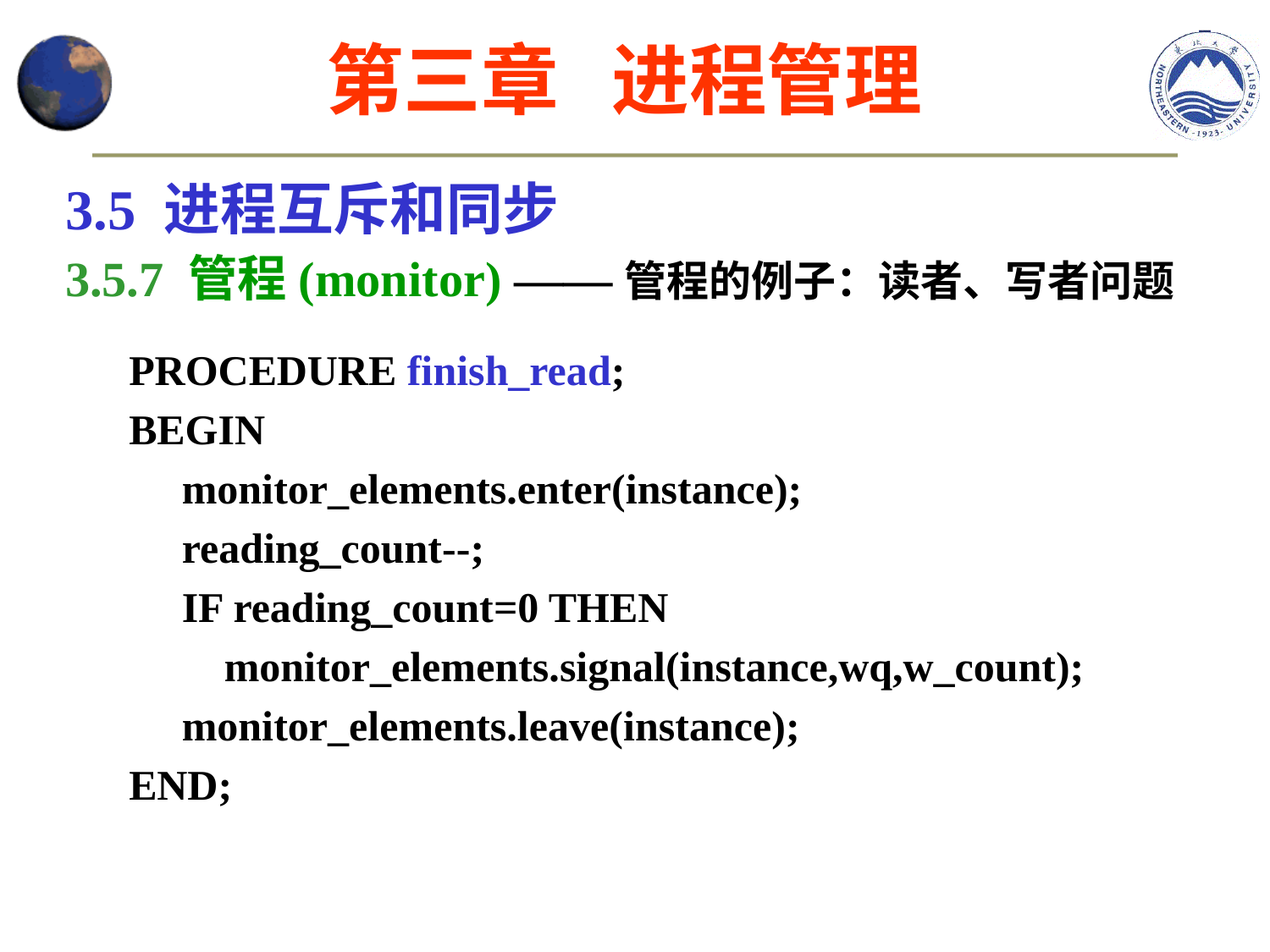

第三章   进程管理
3.5 进程互斥和同步
3.5.7 管程(monitor) ——管程的例子：读者、写者问题
PROCEDURE finish_read;
BEGIN
     monitor_elements.enter(instance);
     reading_count--;
     IF reading_count=0 THEN
         monitor_elements.signal(instance,wq,w_count);
     monitor_elements.leave(instance);
END;